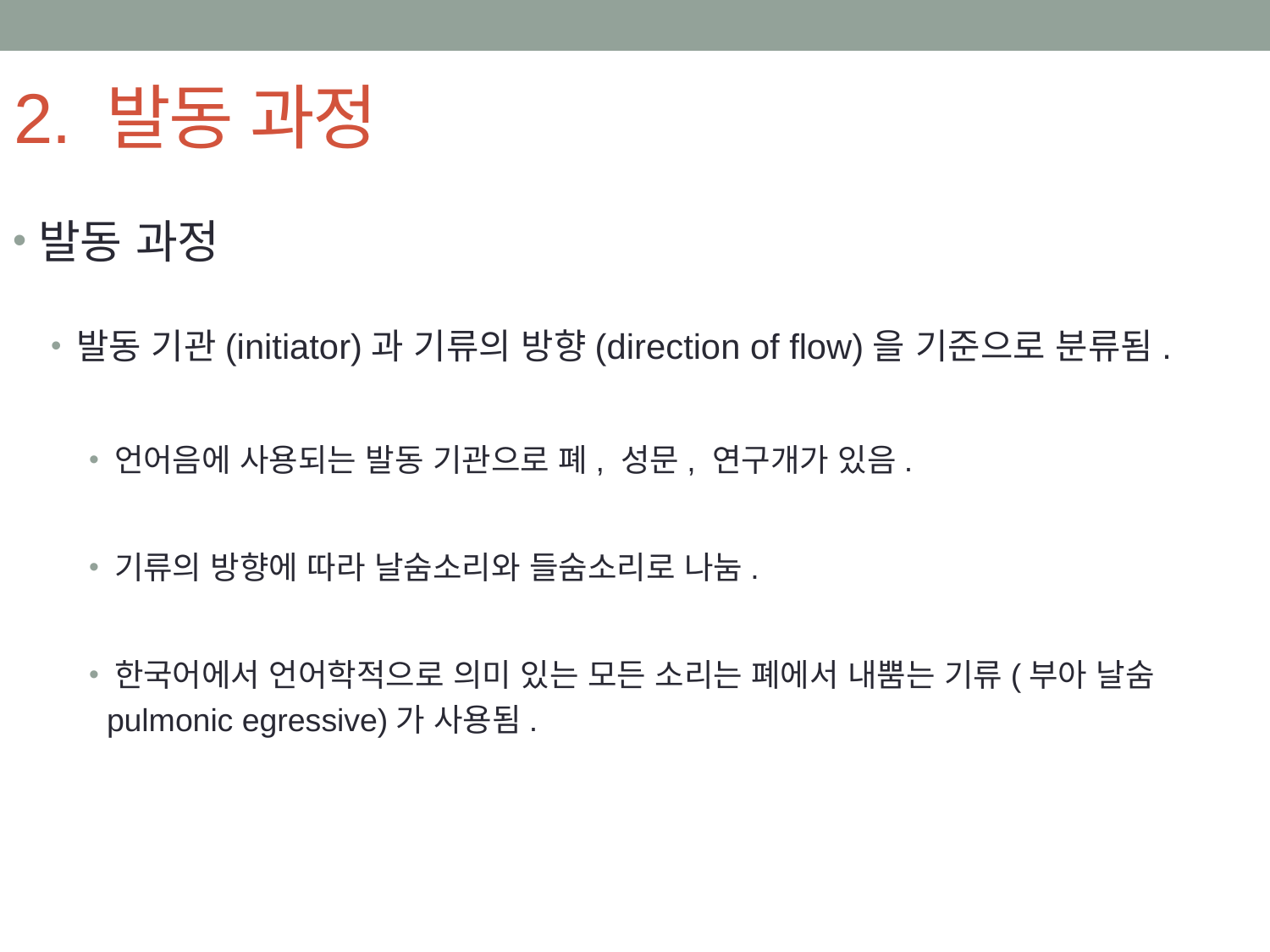

# 2. 발동 과정
발동 과정

발동 기관(initiator)과 기류의 방향(direction of flow)을 기준으로 분류됨.

언어음에 사용되는 발동 기관으로 폐, 성문, 연구개가 있음.

기류의 방향에 따라 날숨소리와 들숨소리로 나눔.

한국어에서 언어학적으로 의미 있는 모든 소리는 폐에서 내뿜는 기류(부아 날숨
  pulmonic egressive)가 사용됨.